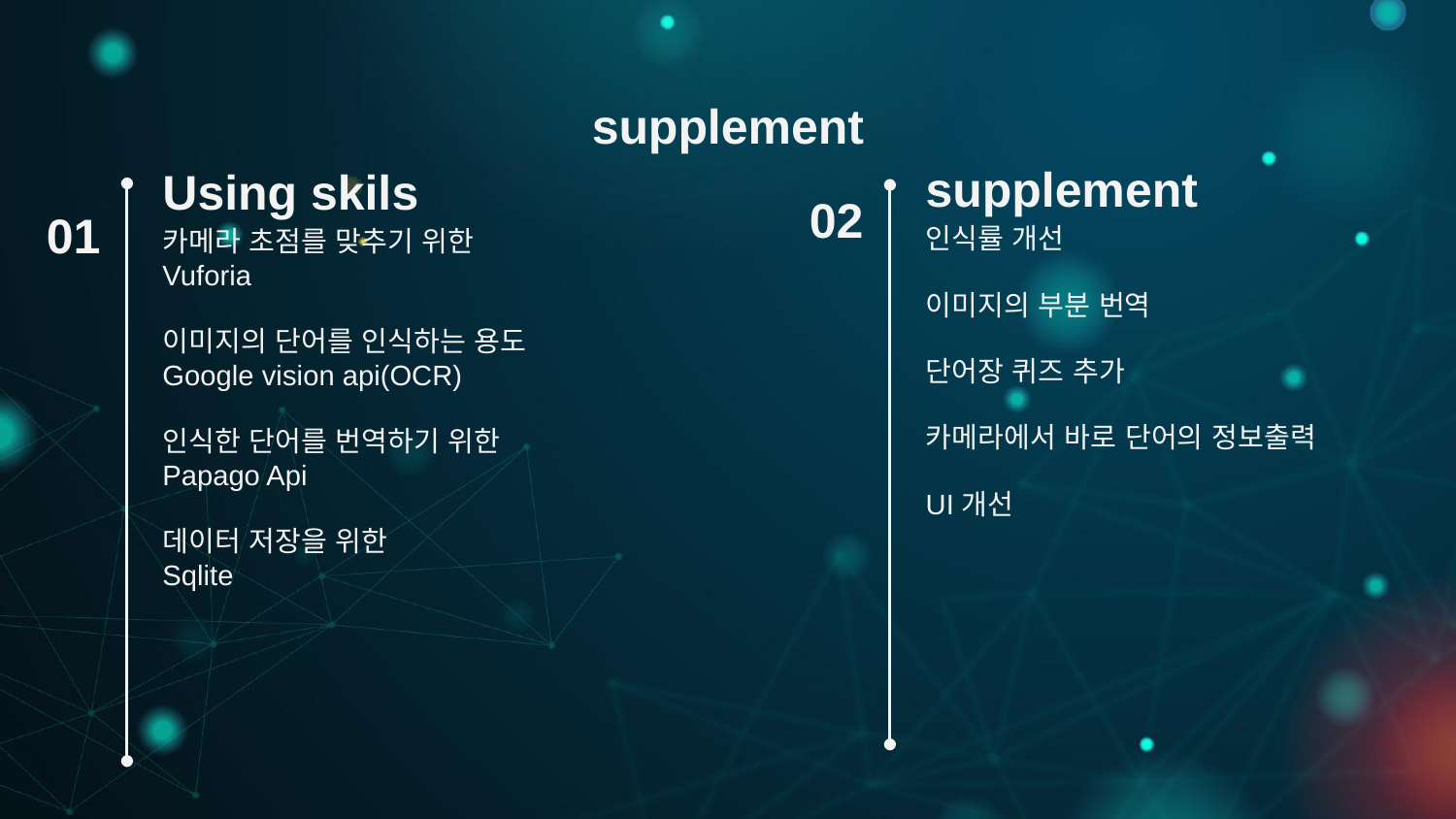

supplement
supplement
# Using skils
02
01
인식률 개선
이미지의 부분 번역
단어장 퀴즈 추가
카메라에서 바로 단어의 정보출력
UI개선

카메라 초점를 맞추기 위한 Vuforia
이미지의 단어를 인식하는 용도 Google vision api(OCR)
인식한 단어를 번역하기 위한 Papago Api
데이터 저장을 위한            Sqlite